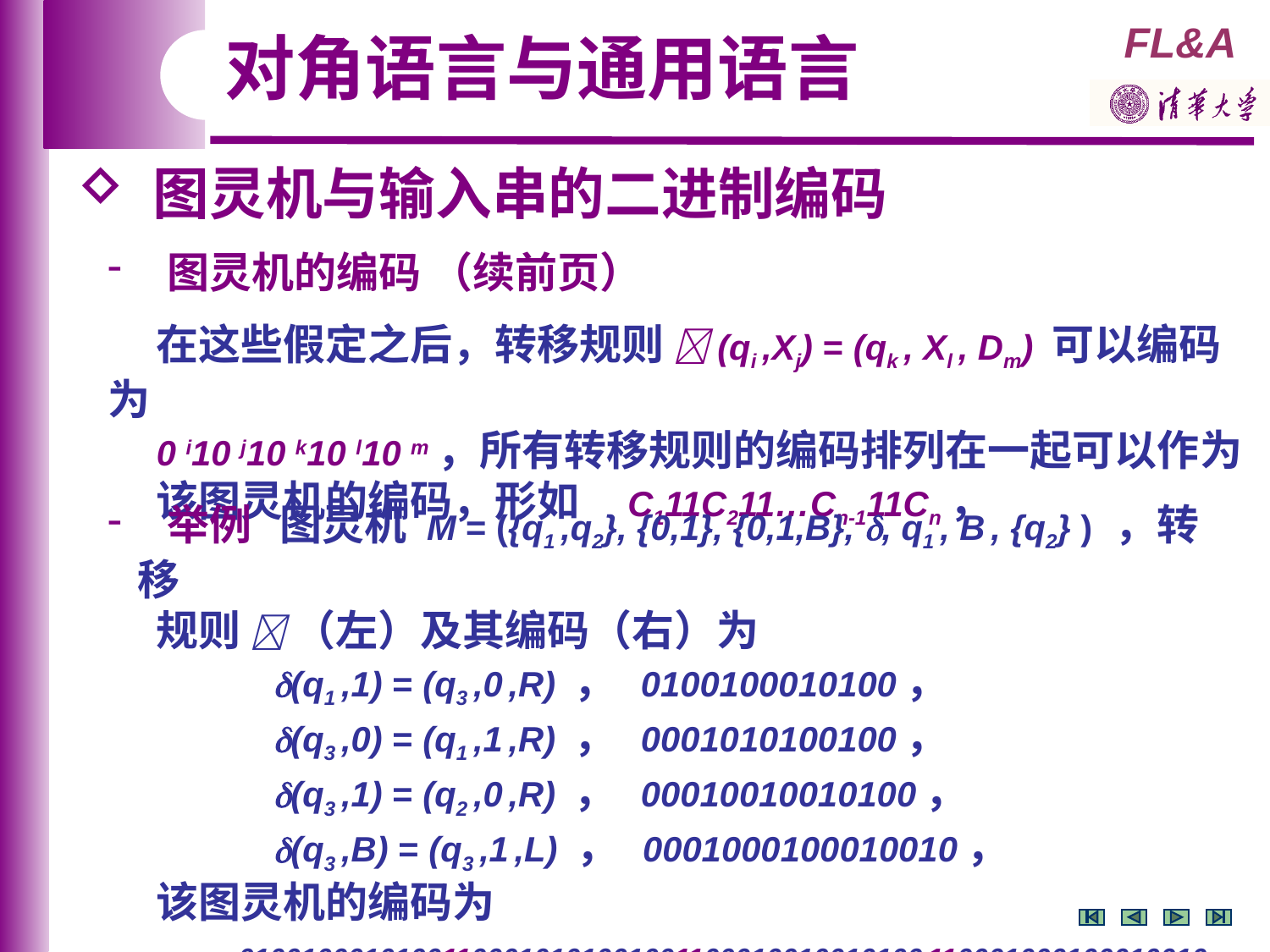

对角语言与通用语言
 图灵机与输入串的二进制编码
  图灵机的编码 （续前页）

    在这些假定之后，转移规则 δ(qi ,Xj) = (qk , Xl , Dm) 可以编码为
     0 i10 j10 k10 l10 m，所有转移规则的编码排列在一起可以作为
    该图灵机的编码，形如    C111C211…Cn-111Cn，
  举例   图灵机 M = ({q1 ,q2}, {0,1}, {0,1,B}, δ, q1 , B , {q2} ) ，转移
    规则 δ （左）及其编码（右）为
                 δ(q1 ,1) = (q3 ,0 ,R) ，  0100100010100，
                 δ(q3 ,0) = (q1 ,1 ,R) ，  0001010100100，
                 δ(q3 ,1) = (q2 ,0 ,R) ，  00010010010100，
                 δ(q3 ,B) = (q3 ,1 ,L) ，  0001000100010010，
    该图灵机的编码为
           01001000101001100010101001001100010010010100 110001000100010010 .